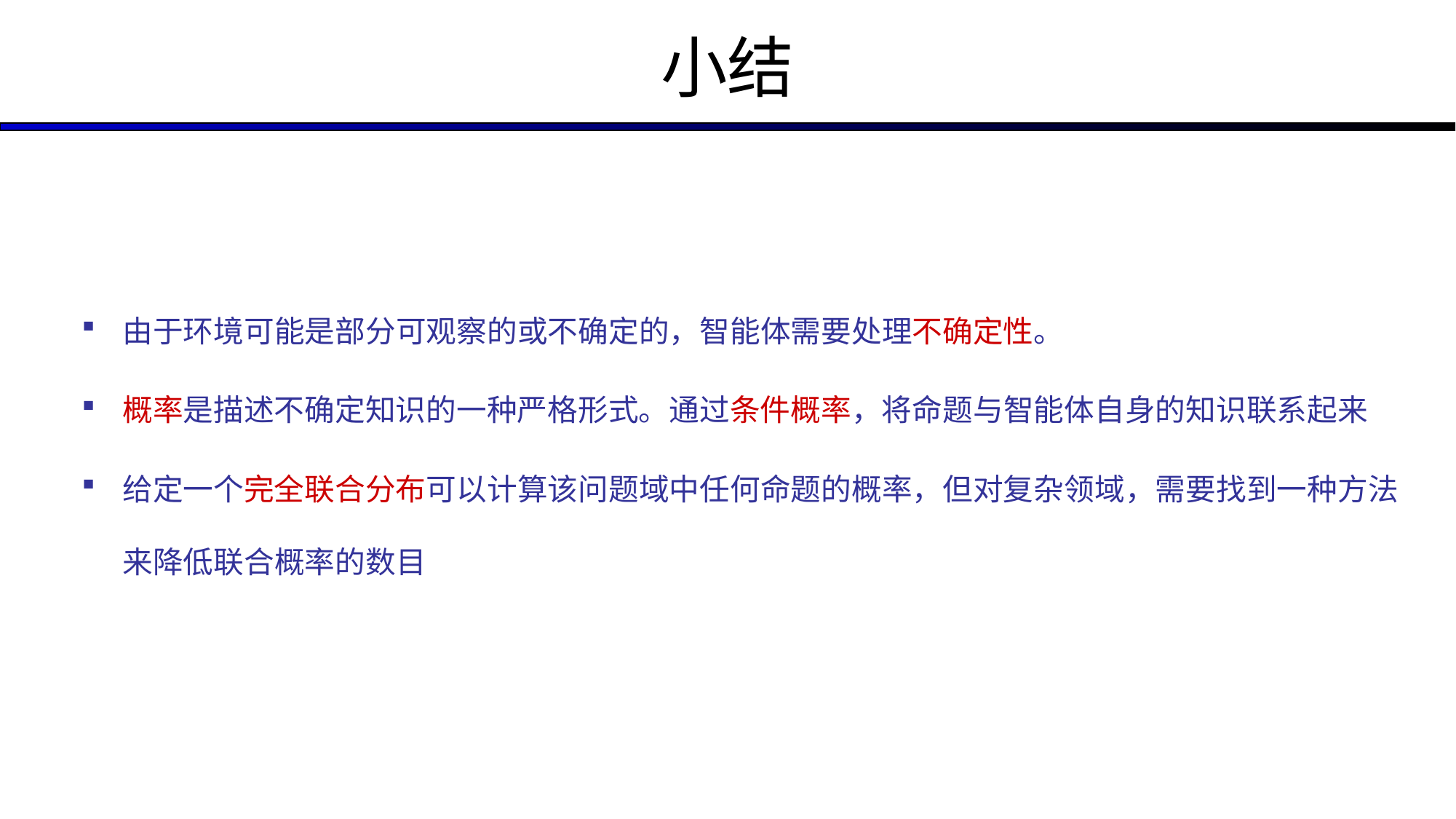

# 小结
由于环境可能是部分可观察的或不确定的，智能体需要处理不确定性。
概率是描述不确定知识的一种严格形式。通过条件概率，将命题与智能体自身的知识联系起来
给定一个完全联合分布可以计算该问题域中任何命题的概率，但对复杂领域，需要找到一种方法来降低联合概率的数目